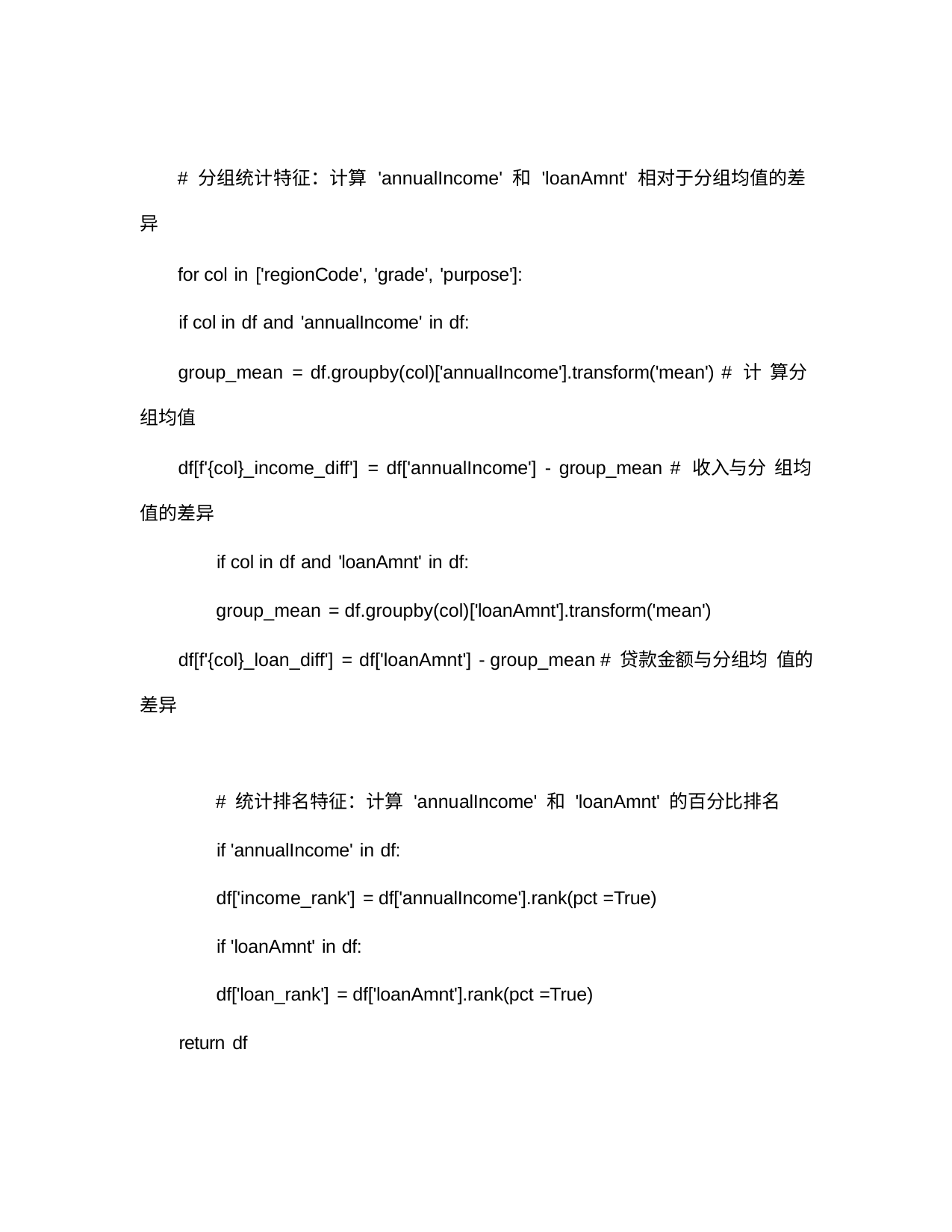

# 分组统计特征：计算 'annualIncome' 和 'loanAmnt' 相对于分组均值的差
异

for col in ['regionCode', 'grade', 'purpose']:
if col in df and 'annualIncome' in df:
group_mean = df.groupby(col)['annualIncome'].transform('mean') # 计  算分组均值
df[f'{col}_income_diff'] = df['annualIncome'] - group_mean # 收入与分  组均值的差异
if col in df and 'loanAmnt' in df:
group_mean = df.groupby(col)['loanAmnt'].transform('mean')
df[f'{col}_loan_diff'] = df['loanAmnt'] - group_mean # 贷款金额与分组均  值的差异

# 统计排名特征：计算 'annualIncome' 和 'loanAmnt' 的百分比排名
if 'annualIncome' in df:
df['income_rank'] = df['annualIncome'].rank(pct =True)
if 'loanAmnt' in df:

df['loan_rank'] = df['loanAmnt'].rank(pct =True)

return df